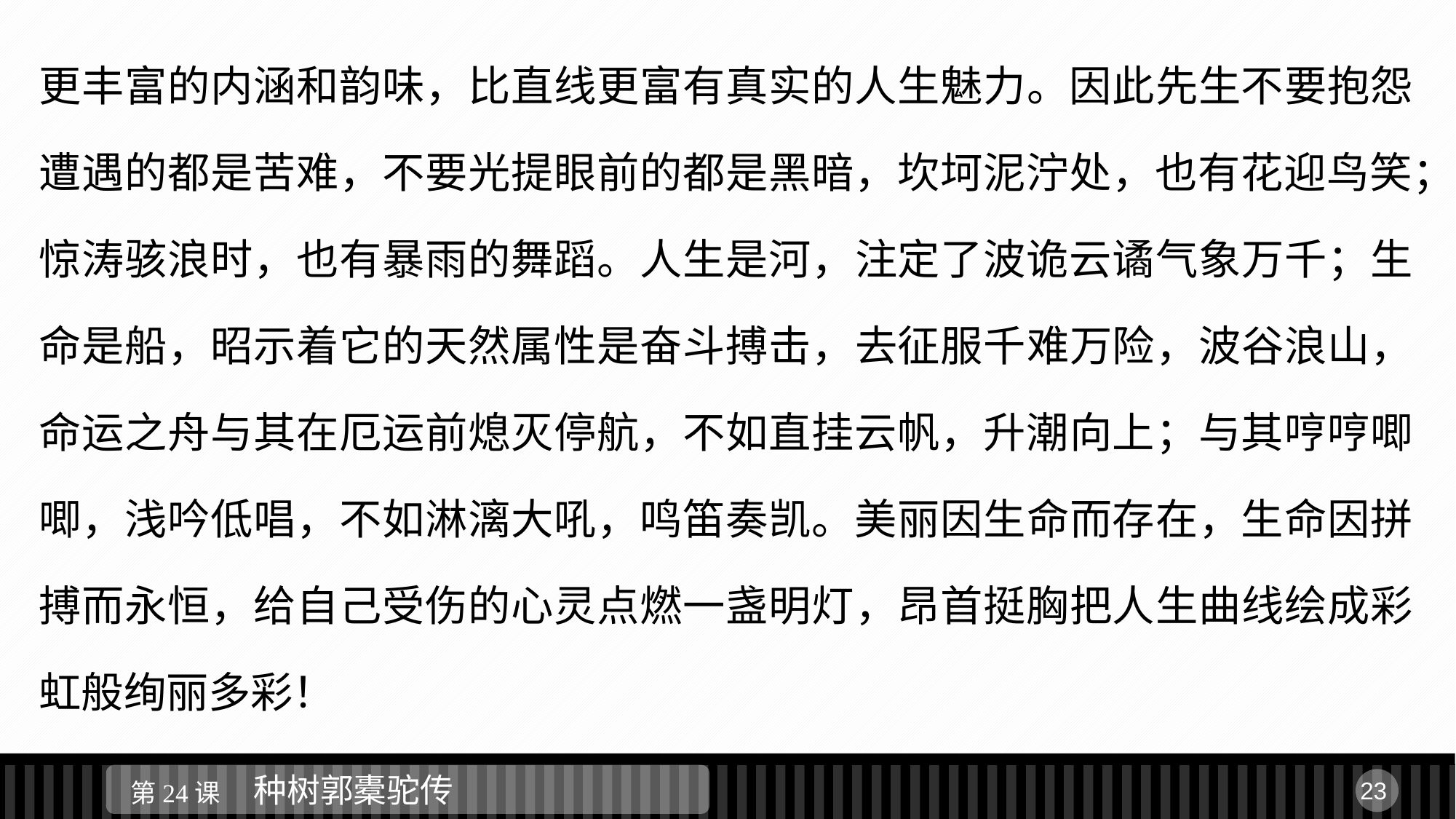

更丰富的内涵和韵味，比直线更富有真实的人生魅力。因此先生不要抱怨遭遇的都是苦难，不要光提眼前的都是黑暗，坎坷泥泞处，也有花迎鸟笑；惊涛骇浪时，也有暴雨的舞蹈。人生是河，注定了波诡云谲气象万千；生命是船，昭示着它的天然属性是奋斗搏击，去征服千难万险，波谷浪山，命运之舟与其在厄运前熄灭停航，不如直挂云帆，升潮向上；与其哼哼唧唧，浅吟低唱，不如淋漓大吼，鸣笛奏凯。美丽因生命而存在，生命因拼搏而永恒，给自己受伤的心灵点燃一盏明灯，昂首挺胸把人生曲线绘成彩虹般绚丽多彩！